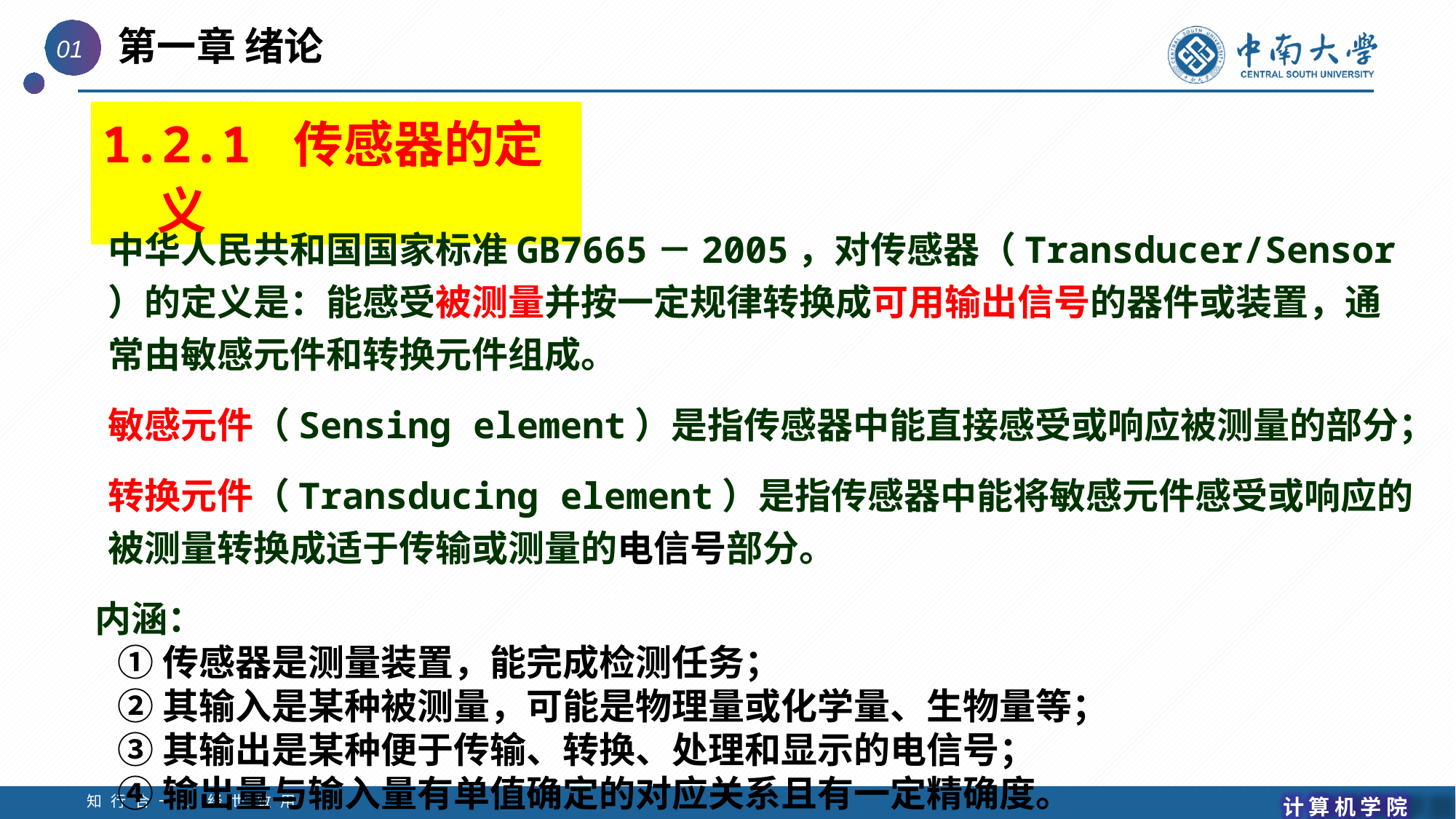

1.2.1 传感器的定义
        中华人民共和国国家标准GB7665－2005，对传感器（Transducer/Sensor）的定义是：能感受被测量并按一定规律转换成可用输出信号的器件或装置，通常由敏感元件和转换元件组成。
	敏感元件（Sensing element）是指传感器中能直接感受或响应被测量的部分；
	转换元件（Transducing element）是指传感器中能将敏感元件感受或响应的被测量转换成适于传输或测量的电信号部分。
    内涵：
①传感器是测量装置，能完成检测任务；
②其输入是某种被测量，可能是物理量或化学量、生物量等；
③其输出是某种便于传输、转换、处理和显示的电信号；
④输出量与输入量有单值确定的对应关系且有一定精确度。